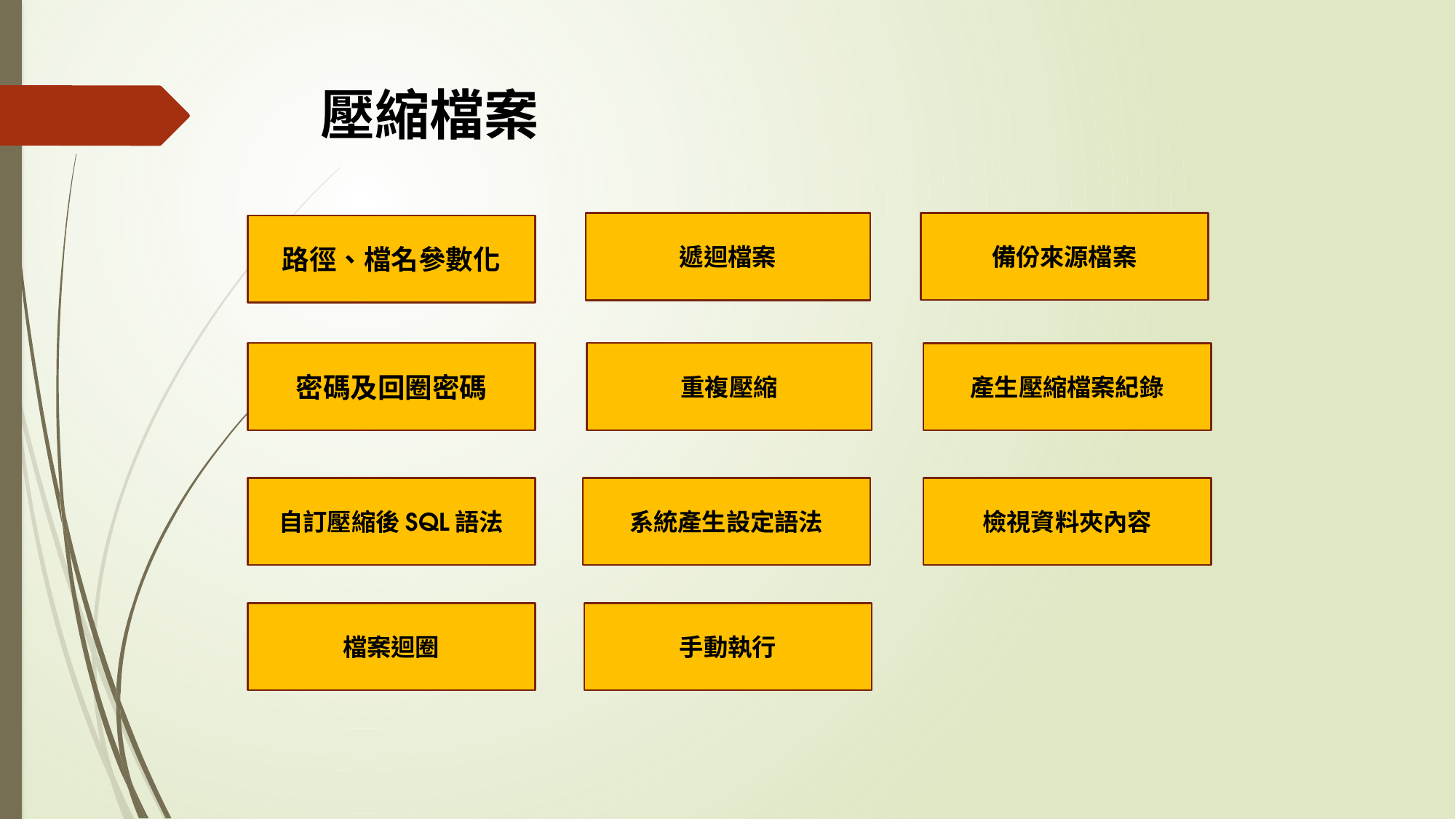

# 壓縮檔案
備份來源檔案
遞迴檔案
路徑、檔名參數化
密碼及回圈密碼
重複壓縮
產生壓縮檔案紀錄
自訂壓縮後SQL語法
系統產生設定語法
檢視資料夾內容
檔案迴圈
手動執行